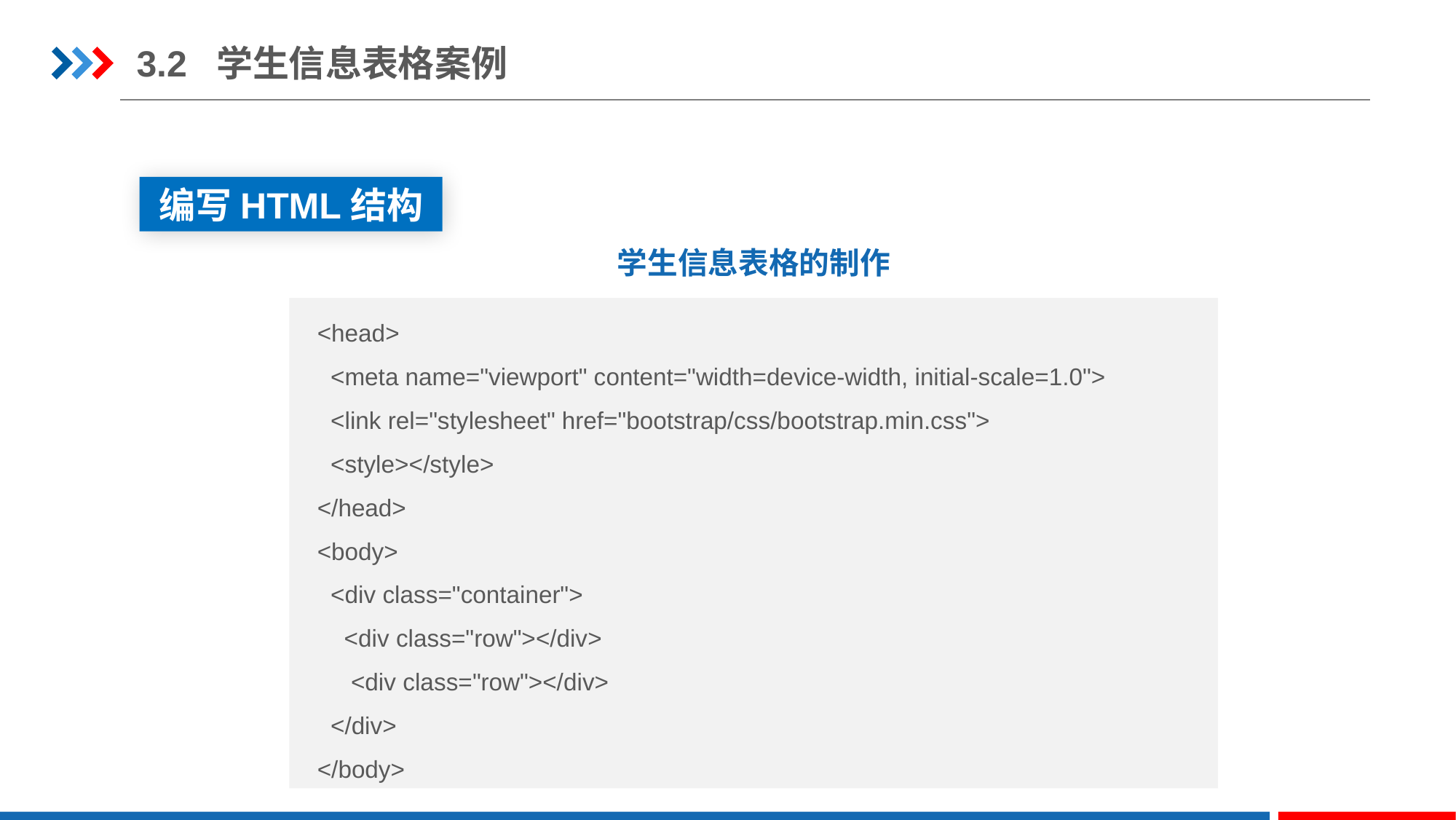

3.2  学生信息表格案例
编写HTML结构
学生信息表格的制作

<head>
  <meta name="viewport" content="width=device-width, initial-scale=1.0">
  <link rel="stylesheet" href="bootstrap/css/bootstrap.min.css">
  <style></style>
</head>
<body>
  <div class="container">
    <div class="row"></div>
     <div class="row"></div>
  </div>
</body>